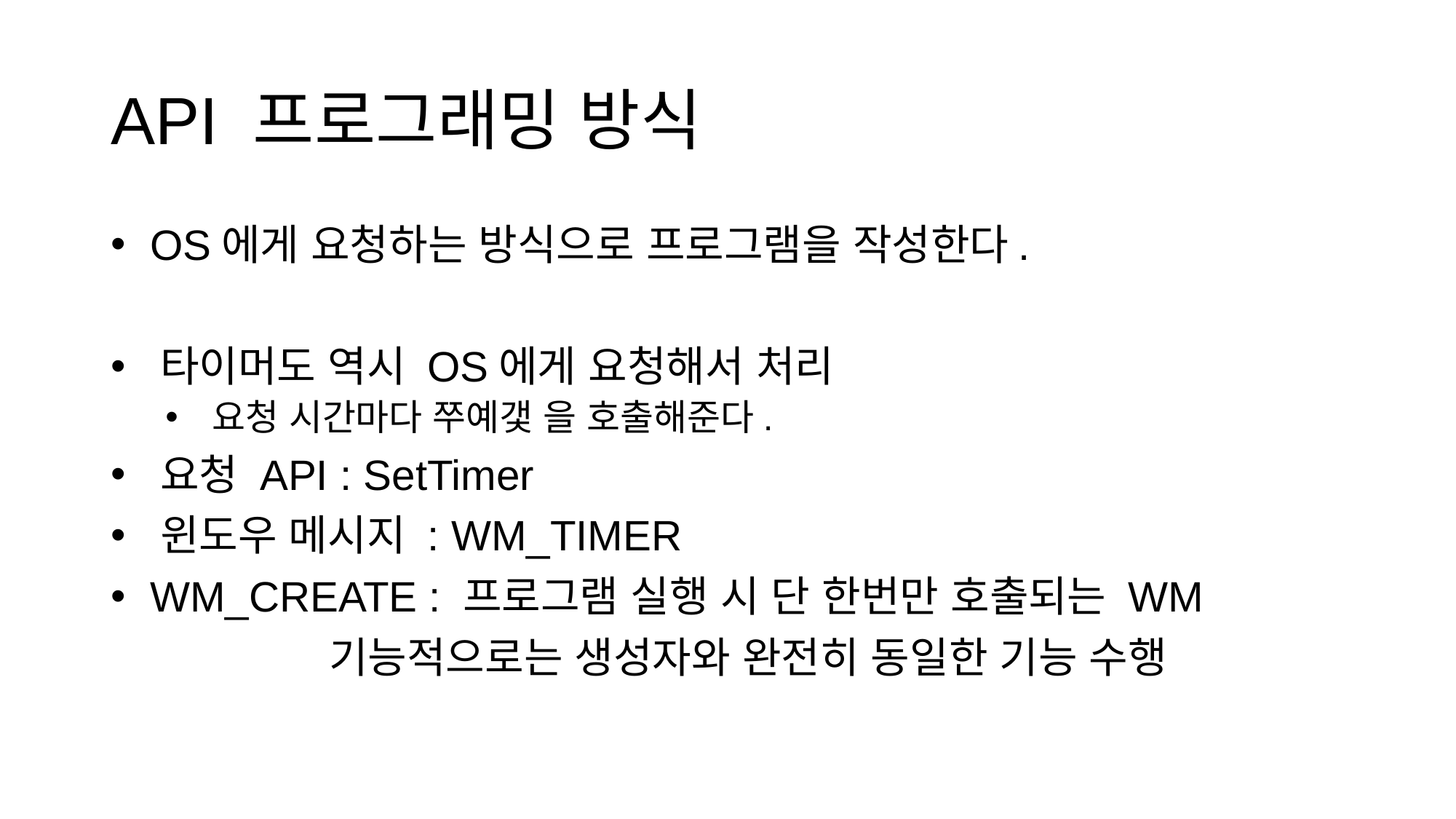

# API 프로그래밍 방식
 OS에게 요청하는 방식으로 프로그램을 작성한다.

 타이머도 역시 OS에게 요청해서 처리
 요청 시간마다 쭈예갳 을 호출해준다.
 요청 API : SetTimer
 윈도우 메시지 : WM_TIMER
 WM_CREATE : 프로그램 실행 시 단 한번만 호출되는 WM
		기능적으로는 생성자와 완전히 동일한 기능 수행